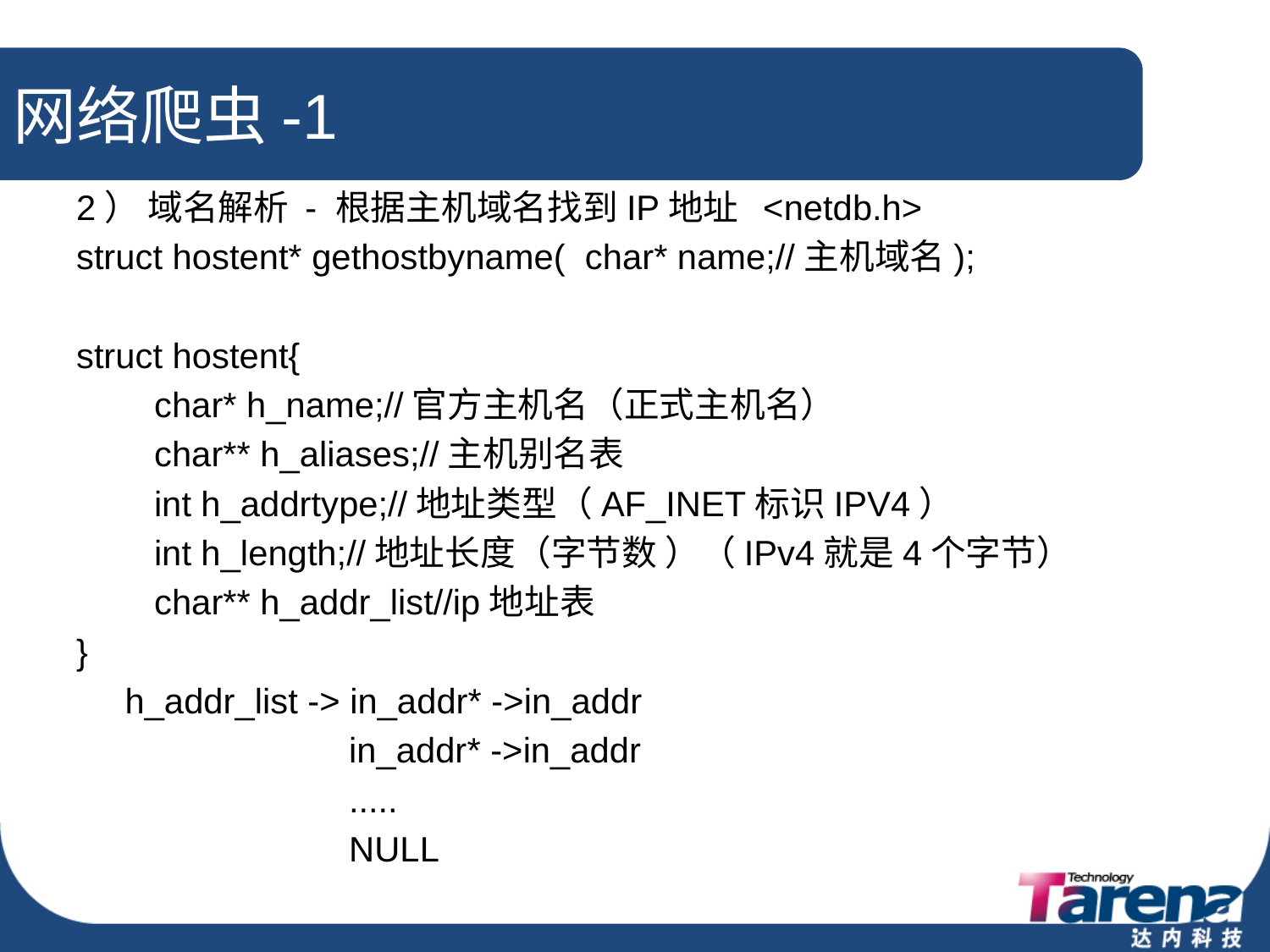

# 网络爬虫-1
2） 域名解析 - 根据主机域名找到IP地址  <netdb.h>
struct hostent* gethostbyname(  char* name;//主机域名);

struct hostent{
        char* h_name;//官方主机名（正式主机名）
        char** h_aliases;//主机别名表
        int h_addrtype;//地址类型（AF_INET标识IPV4）
        int h_length;//地址长度（字节数 ）（IPv4就是4个字节）
        char** h_addr_list//ip地址表
}
     h_addr_list -> in_addr* ->in_addr
                            in_addr* ->in_addr
                            .....
                            NULL